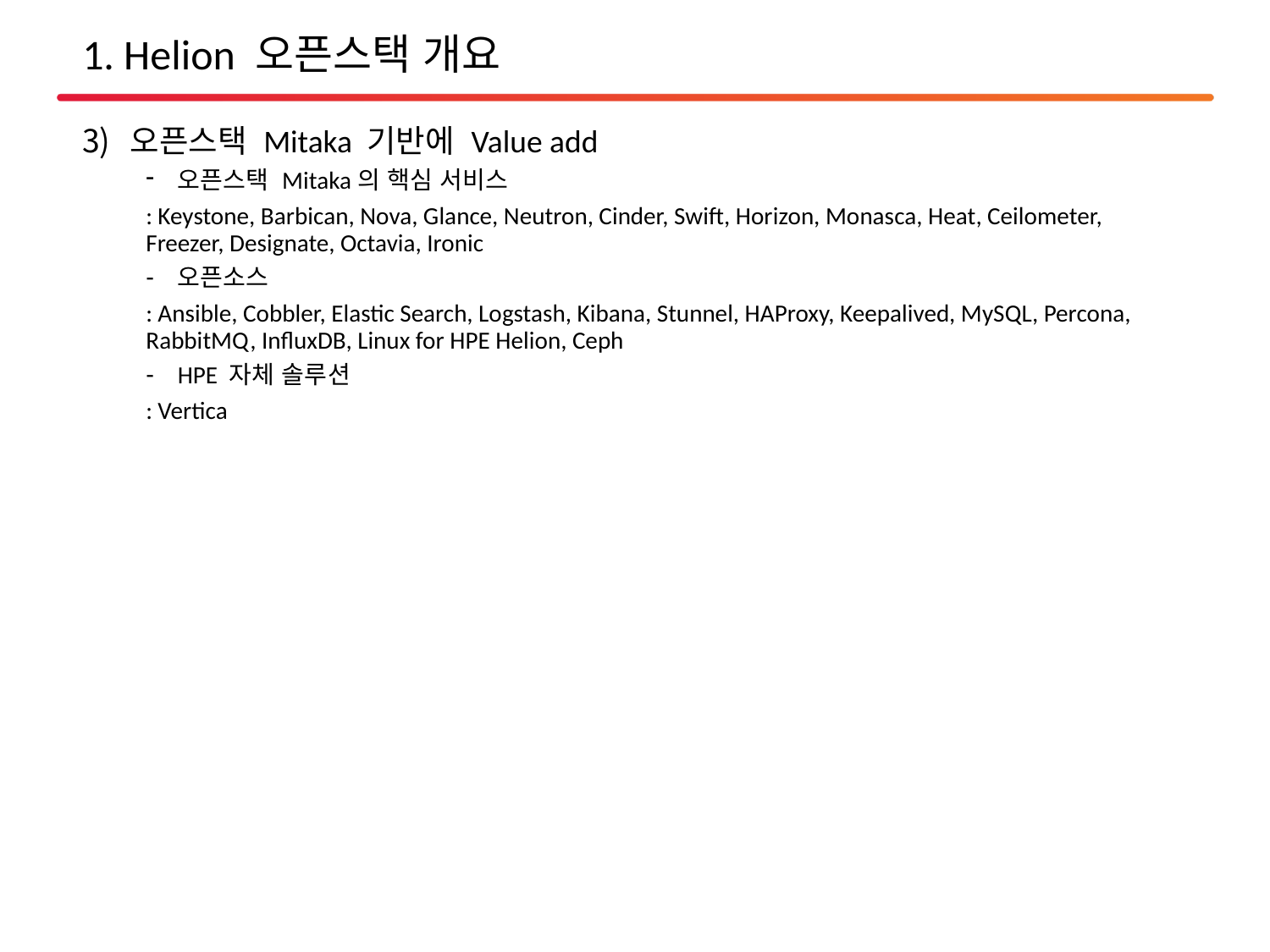

1. Helion 오픈스택 개요
오픈스택 Mitaka 기반에 Value add
오픈스택 Mitaka의 핵심 서비스
: Keystone, Barbican, Nova, Glance, Neutron, Cinder, Swift, Horizon, Monasca, Heat, Ceilometer, Freezer, Designate, Octavia, Ironic
오픈소스
: Ansible, Cobbler, Elastic Search, Logstash, Kibana, Stunnel, HAProxy, Keepalived, MySQL, Percona, RabbitMQ, InfluxDB, Linux for HPE Helion, Ceph
HPE 자체 솔루션
: Vertica